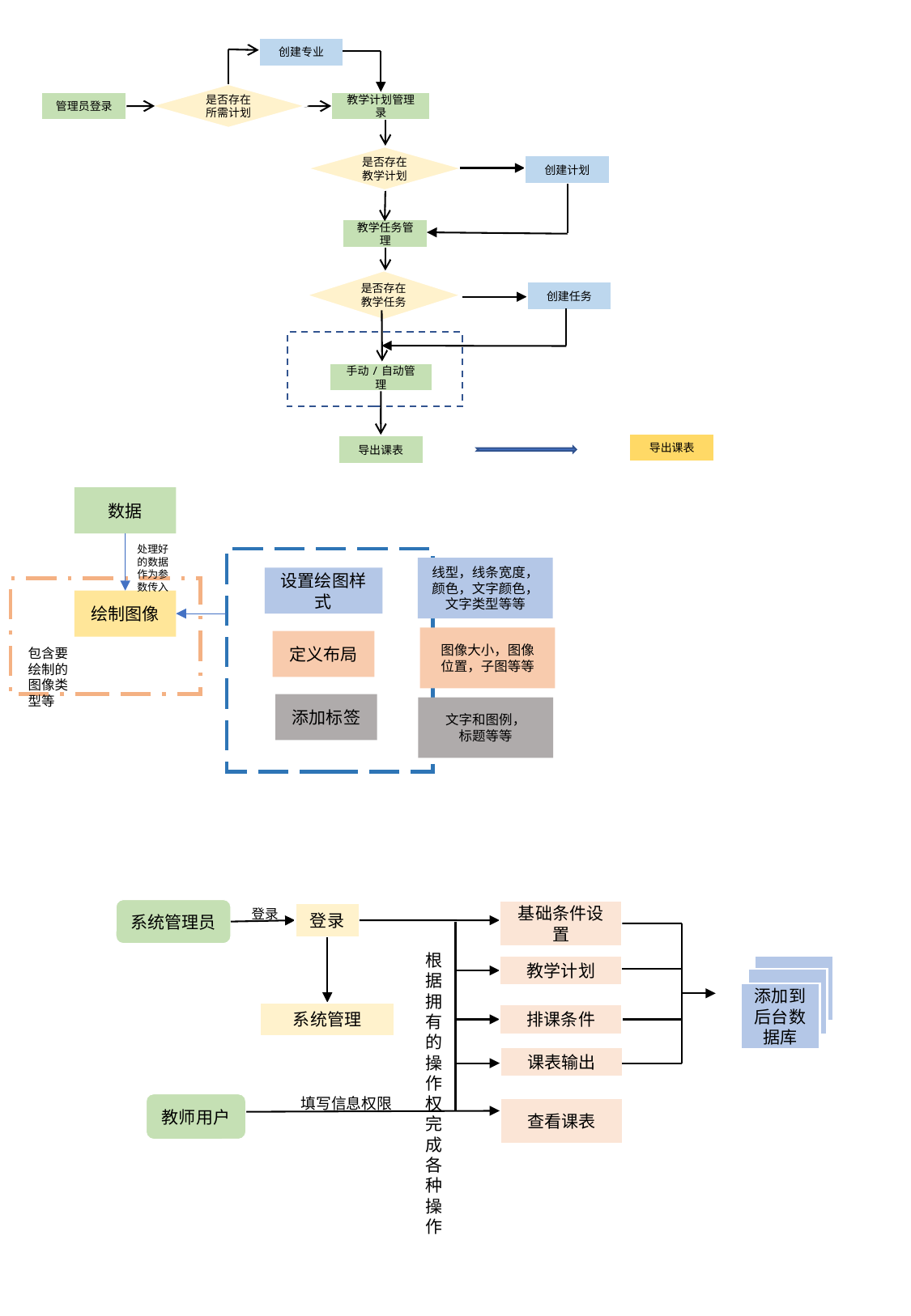

创建专业
是否存在
所需计划
管理员登录
教学计划管理录
是否存在
教学计划
创建计划
教学任务管理
是否存在教学任务
创建任务

手动/自动管理
导出课表
导出课表

数据
处理好的数据作为参数传入

线型，线条宽度，颜色，文字颜色，
文字类型等等
设置绘图样式

绘制图像
图像大小，图像
位置，子图等等
定义布局
包含要绘制的图像类型等
添加标签
文字和图例，
标题等等
登录
系统管理员
基础条件设置
登录
根据拥有的操作权完成各种操作
教学计划

添加到后台数据库
系统管理
排课条件
课表输出
填写信息权限
教师用户
查看课表